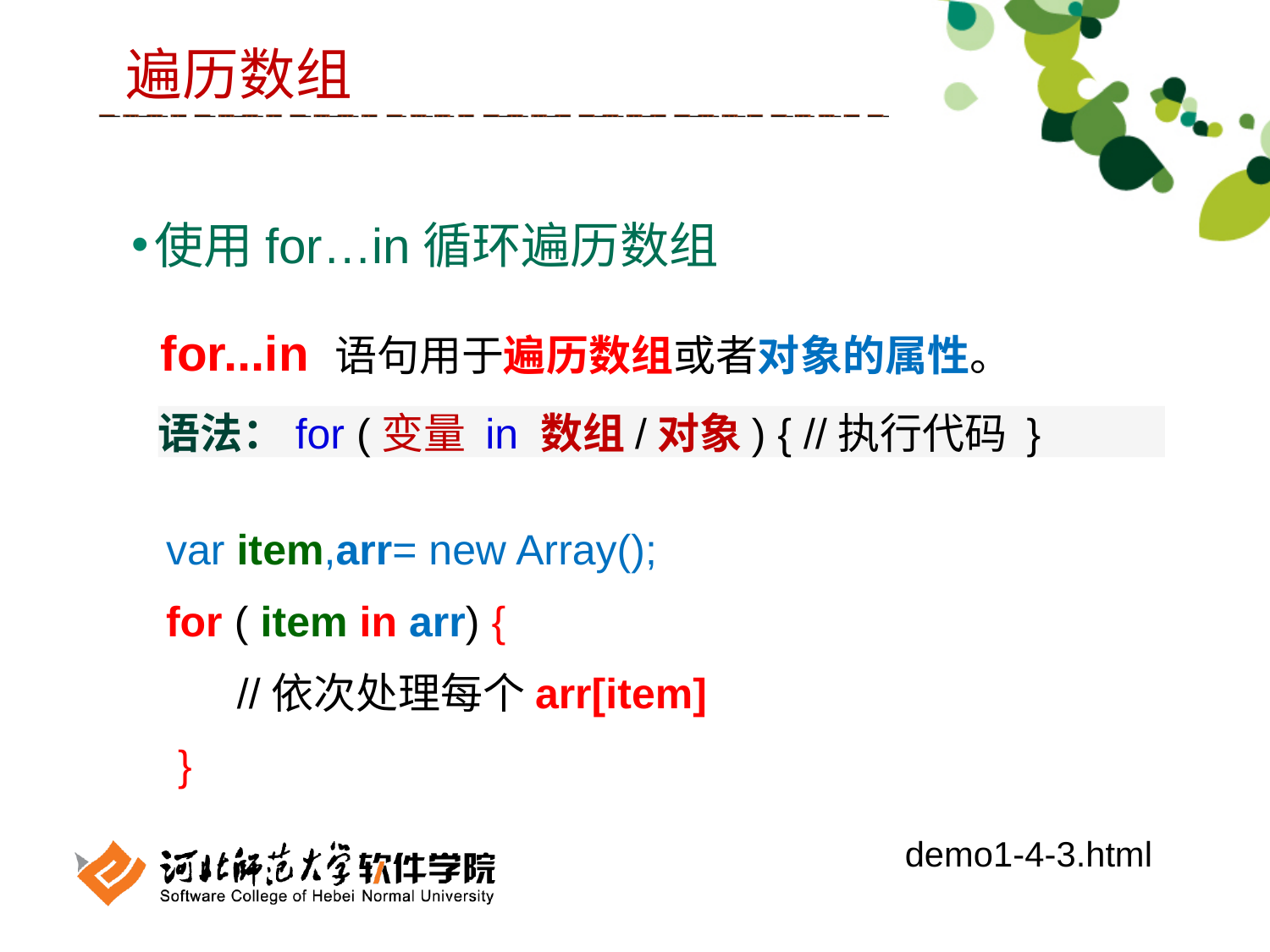

遍历数组
使用for…in循环遍历数组

for...in 语句用于遍历数组或者对象的属性。
语法：for (变量 in 数组/对象) { //执行代码 }
var item,arr= new Array();
for ( item in arr) {
      //依次处理每个arr[item]
 }
demo1-4-3.html